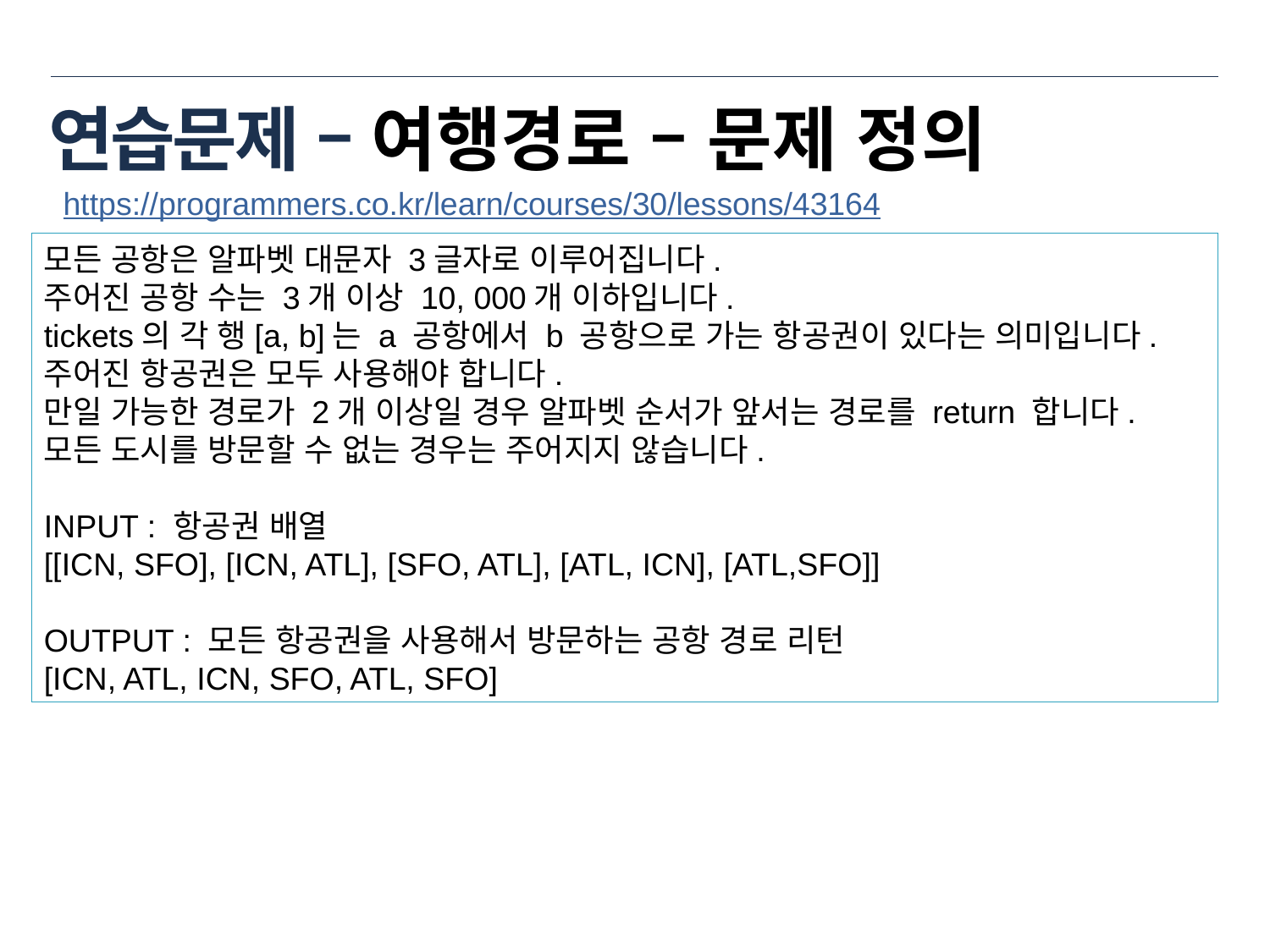

연습문제 – 여행경로 – 문제 정의
https://programmers.co.kr/learn/courses/30/lessons/43164
모든 공항은 알파벳 대문자 3글자로 이루어집니다.
주어진 공항 수는 3개 이상 10, 000개 이하입니다.
tickets의 각 행[a, b]는 a 공항에서 b 공항으로 가는 항공권이 있다는 의미입니다.
주어진 항공권은 모두 사용해야 합니다.
만일 가능한 경로가 2개 이상일 경우 알파벳 순서가 앞서는 경로를 return 합니다.
모든 도시를 방문할 수 없는 경우는 주어지지 않습니다.

INPUT : 항공권 배열
[[ICN, SFO], [ICN, ATL], [SFO, ATL], [ATL, ICN], [ATL,SFO]]

OUTPUT : 모든 항공권을 사용해서 방문하는 공항 경로 리턴
[ICN, ATL, ICN, SFO, ATL, SFO]